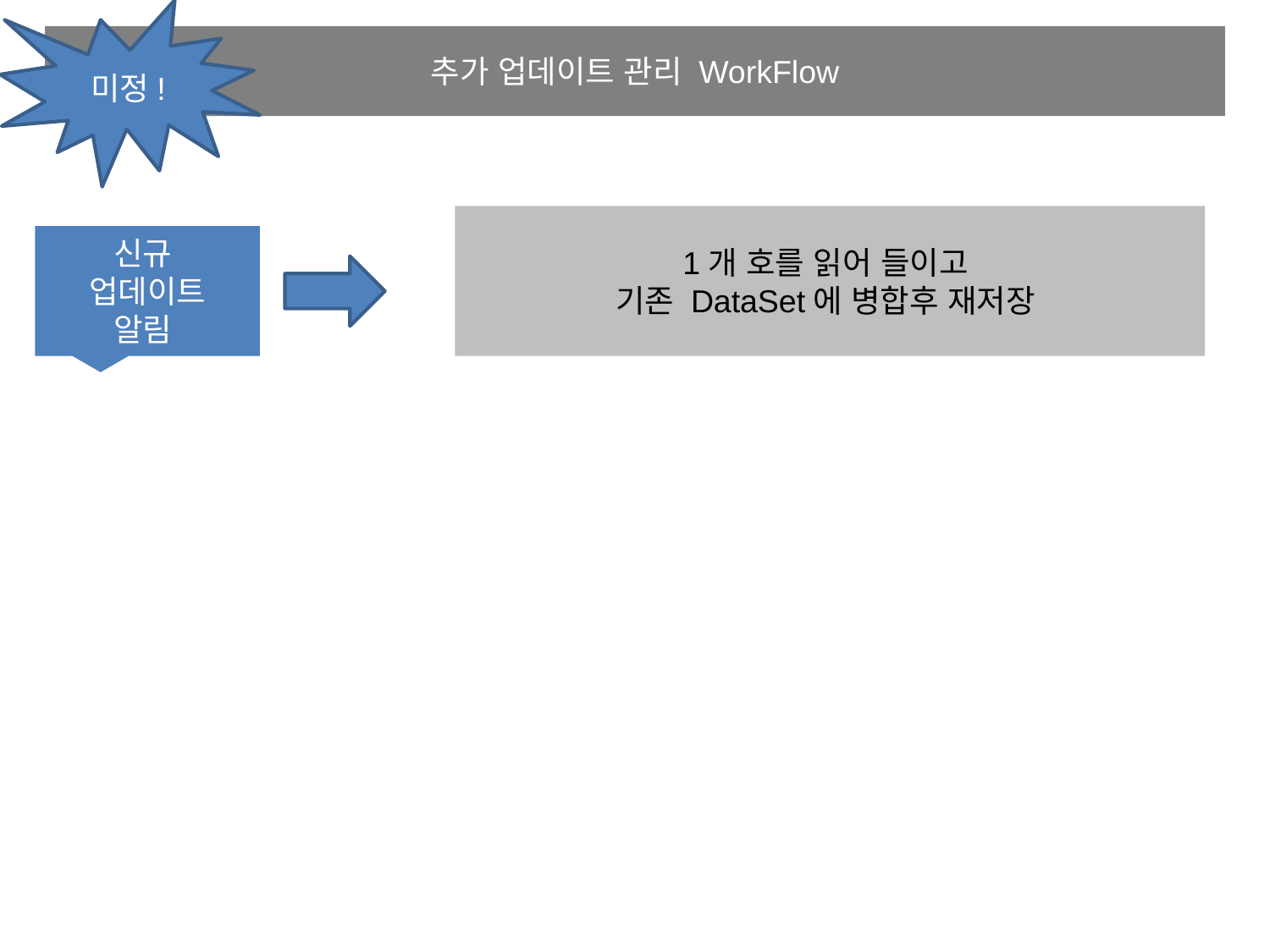

미정!
추가 업데이트 관리 WorkFlow
1개 호를 읽어 들이고
기존 DataSet에 병합후 재저장
신규
업데이트
알림